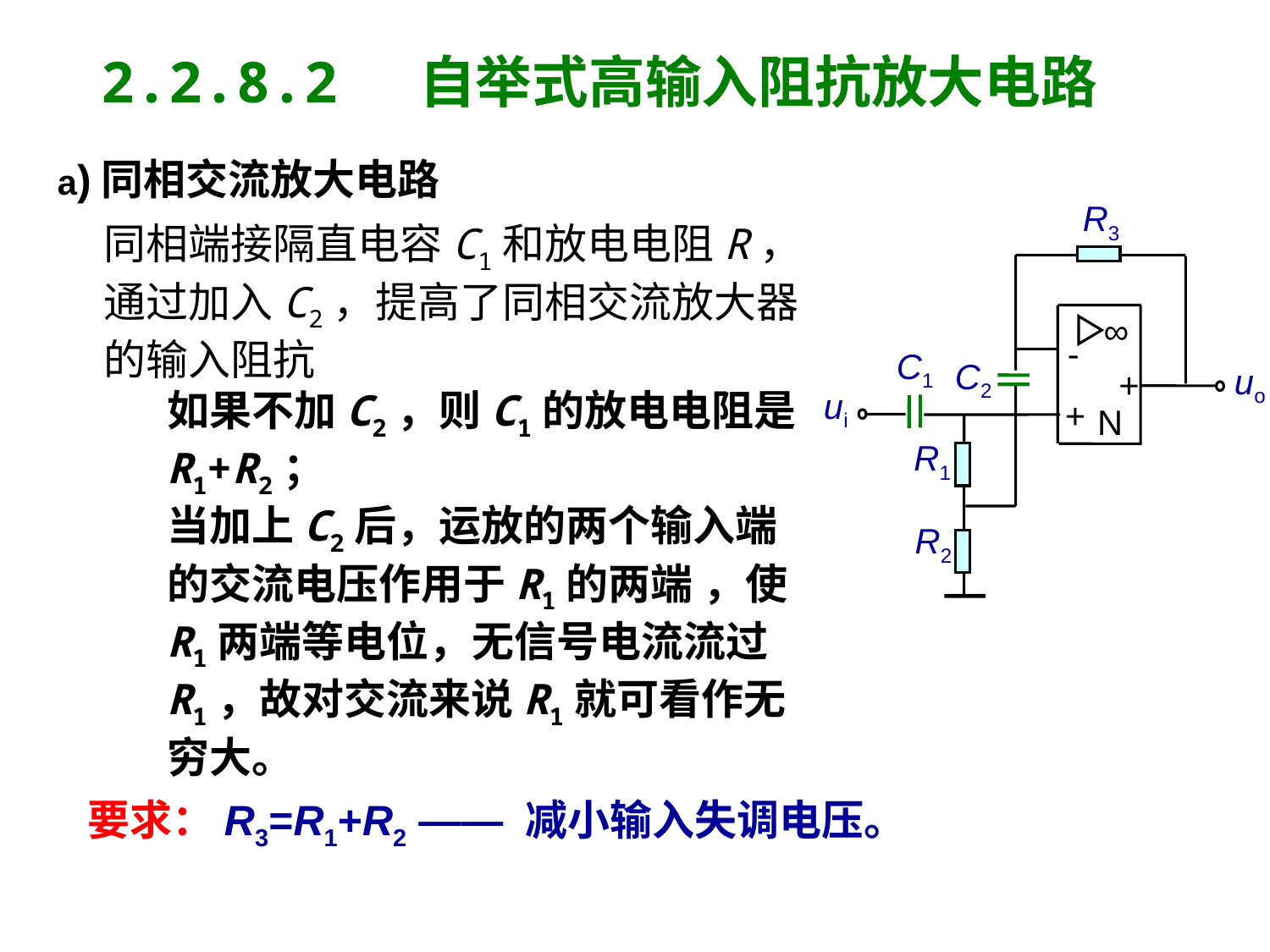

2.2.8.2  自举式高输入阻抗放大电路
a)同相交流放大电路
R3

∞

-
C1

C2
uo
+

ui

+

N

R1

R2

同相端接隔直电容C1和放电电阻R，通过加入C2，提高了同相交流放大器的输入阻抗
如果不加C2，则C1的放电电阻是R1+R2；
当加上C2后，运放的两个输入端的交流电压作用于R1的两端 ，使R1两端等电位，无信号电流流过R1，故对交流来说R1就可看作无穷大。
要求：R3=R1+R2 —— 减小输入失调电压。